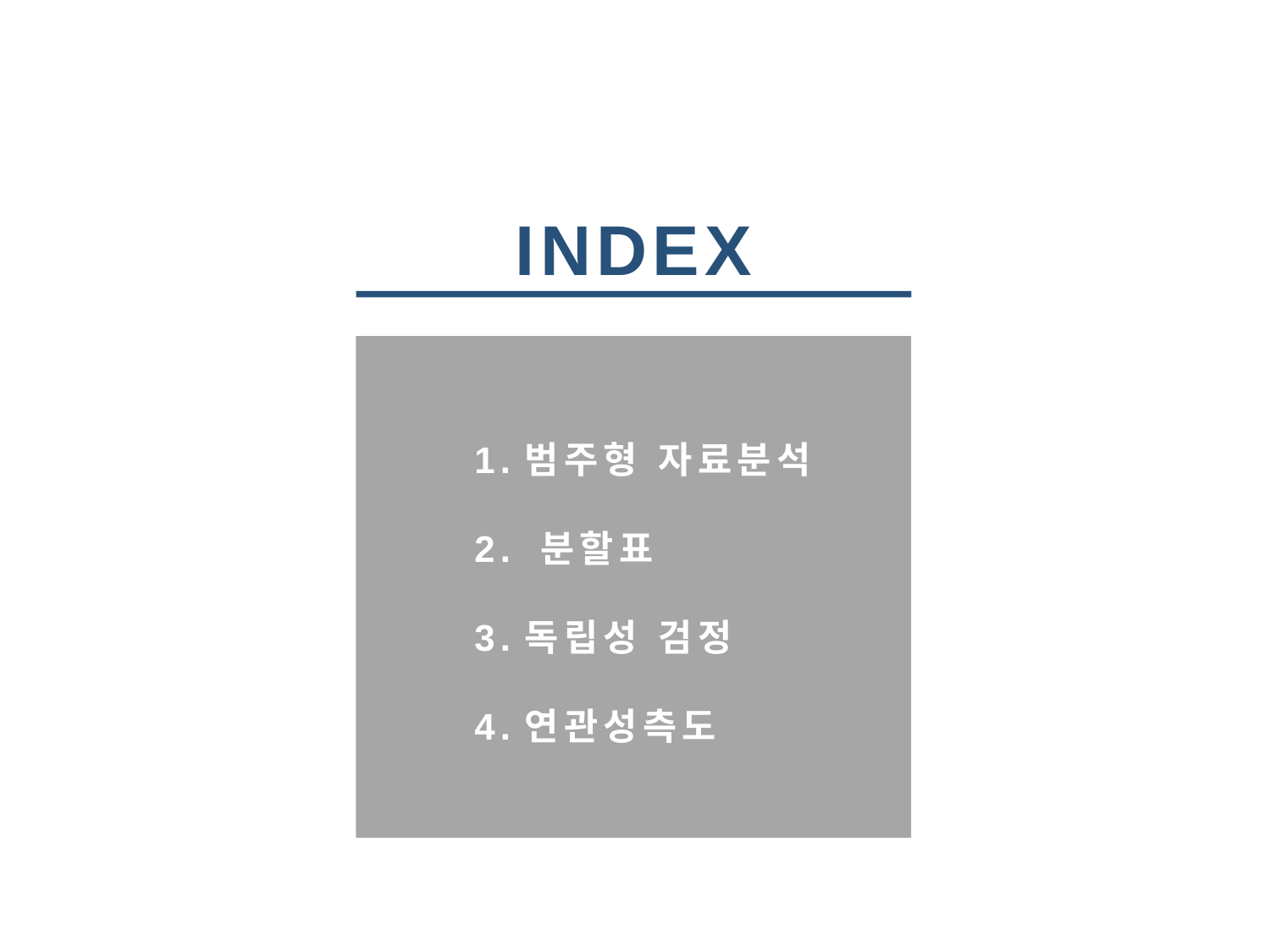

INDEX

	1.범주형 자료분석
	2. 분할표
	3.독립성 검정
	4.연관성측도